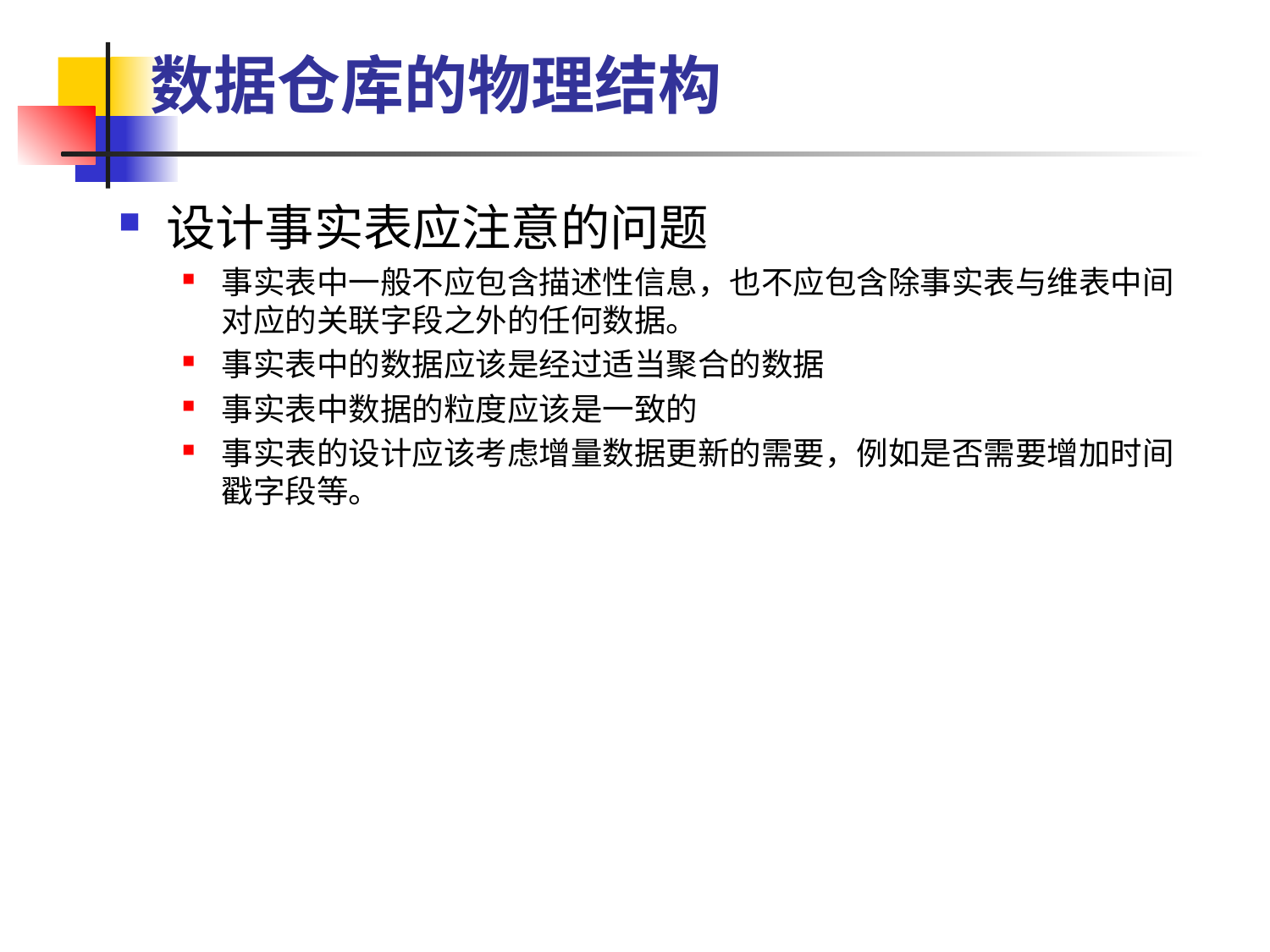

# 数据仓库的物理结构
设计事实表应注意的问题
事实表中一般不应包含描述性信息，也不应包含除事实表与维表中间对应的关联字段之外的任何数据。
事实表中的数据应该是经过适当聚合的数据
事实表中数据的粒度应该是一致的
事实表的设计应该考虑增量数据更新的需要，例如是否需要增加时间戳字段等。